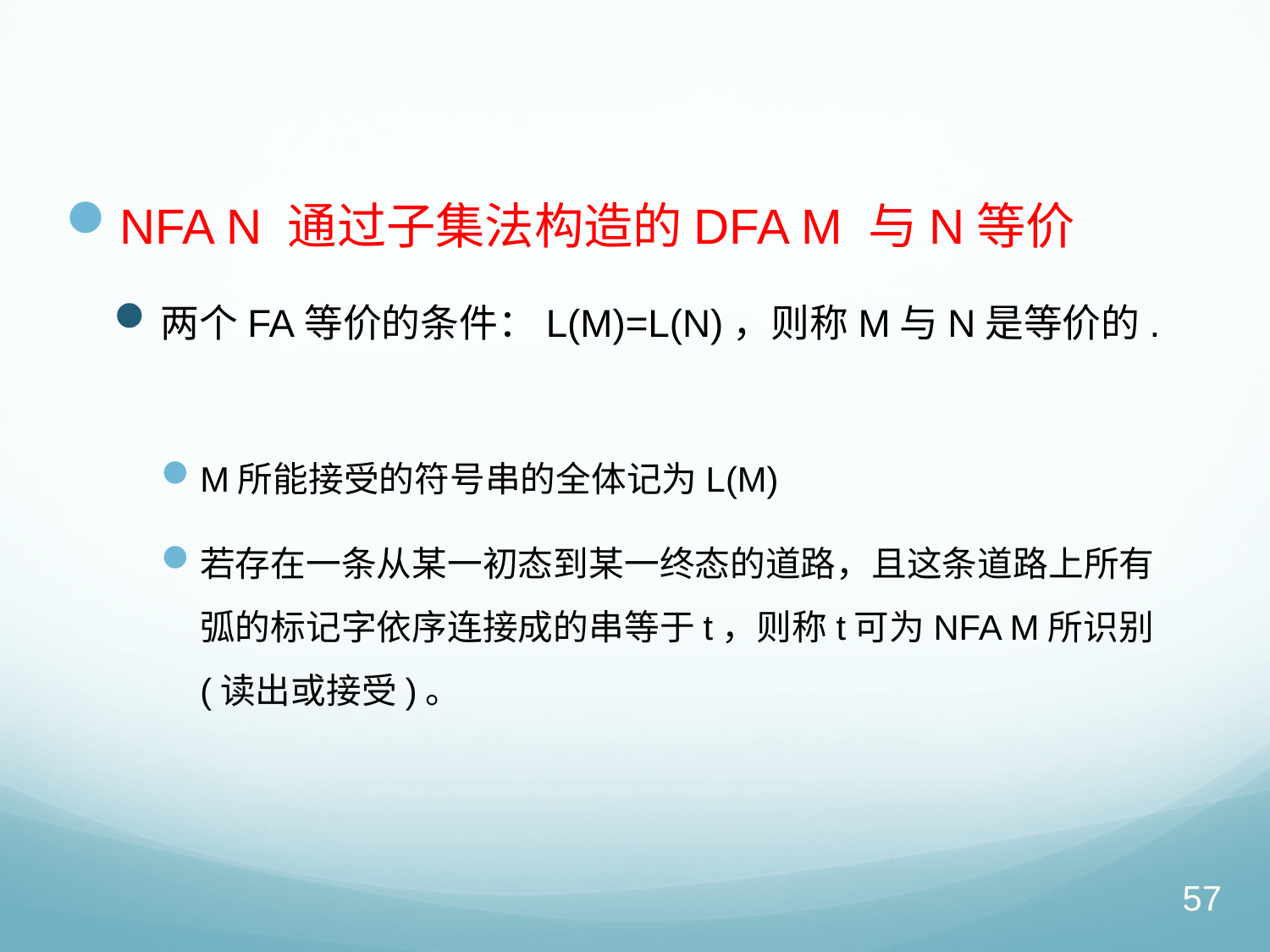

NFA N 通过子集法构造的DFA M 与N等价
两个FA等价的条件：L(M)=L(N)，则称M与N是等价的.
M所能接受的符号串的全体记为L(M)
若存在一条从某一初态到某一终态的道路，且这条道路上所有弧的标记字依序连接成的串等于t，则称t可为NFA M所识别(读出或接受)。

57